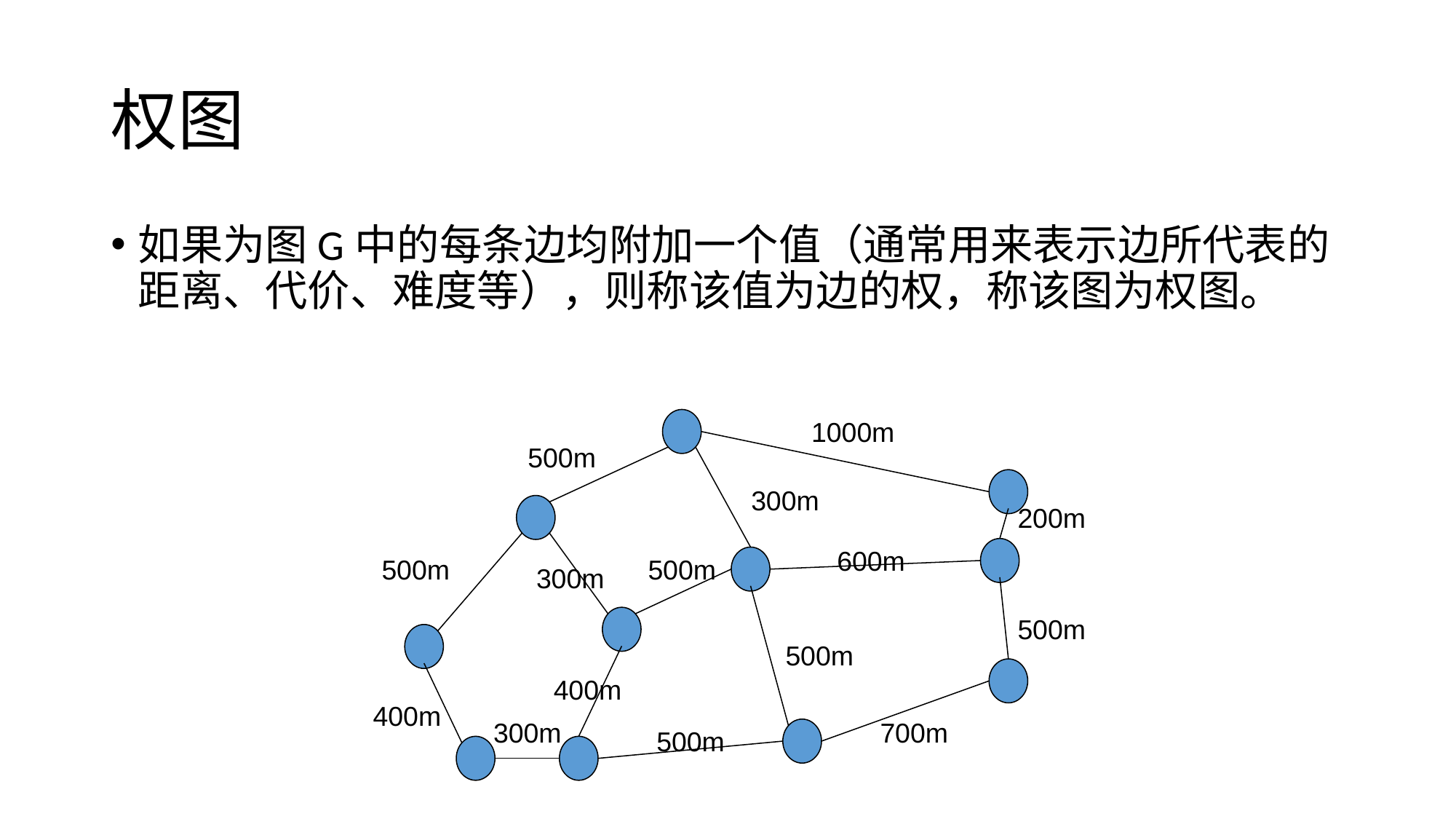

# 权图
如果为图G中的每条边均附加一个值（通常用来表示边所代表的距离、代价、难度等），则称该值为边的权，称该图为权图。

1000m
500m

300m

200m
600m

500m
500m

300m

500m

500m

400m
400m
300m
700m
500m